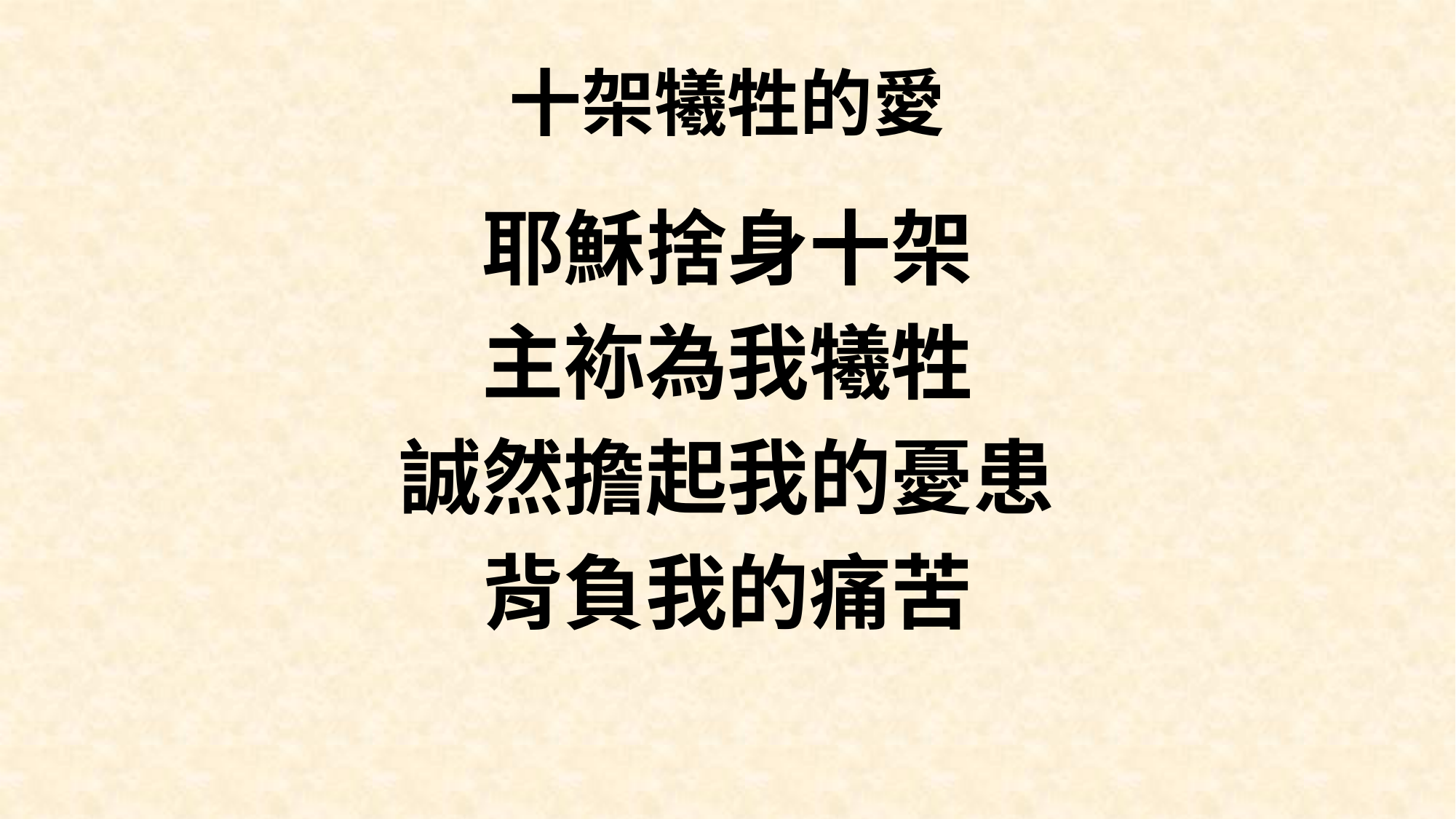

# 十架犧牲的愛
耶穌捨身十架
主袮為我犧牲
誠然擔起我的憂患
背負我的痛苦